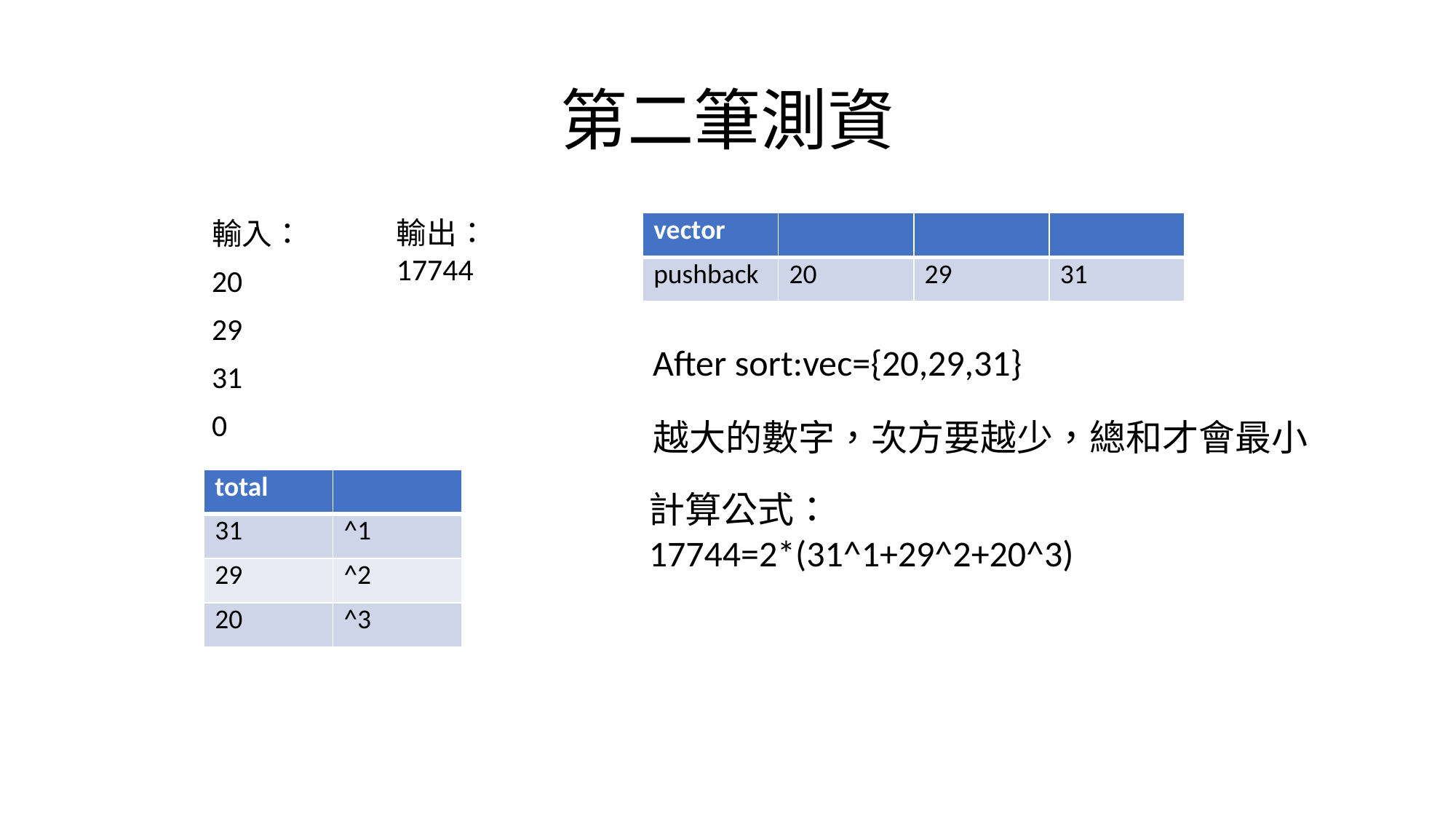

# 第二筆測資
輸出：
17744
輸入：
20
29
31
0
| vector |  |  |  |
| --- | --- | --- | --- |
| pushback | 20 | 29 | 31 |
After sort:vec={20,29,31}
越大的數字，次方要越少，總和才會最小
| total |  |
| --- | --- |
| 31 | ^1 |
| 29 | ^2 |
| 20 | ^3 |
計算公式：17744=2*(31^1+29^2+20^3)